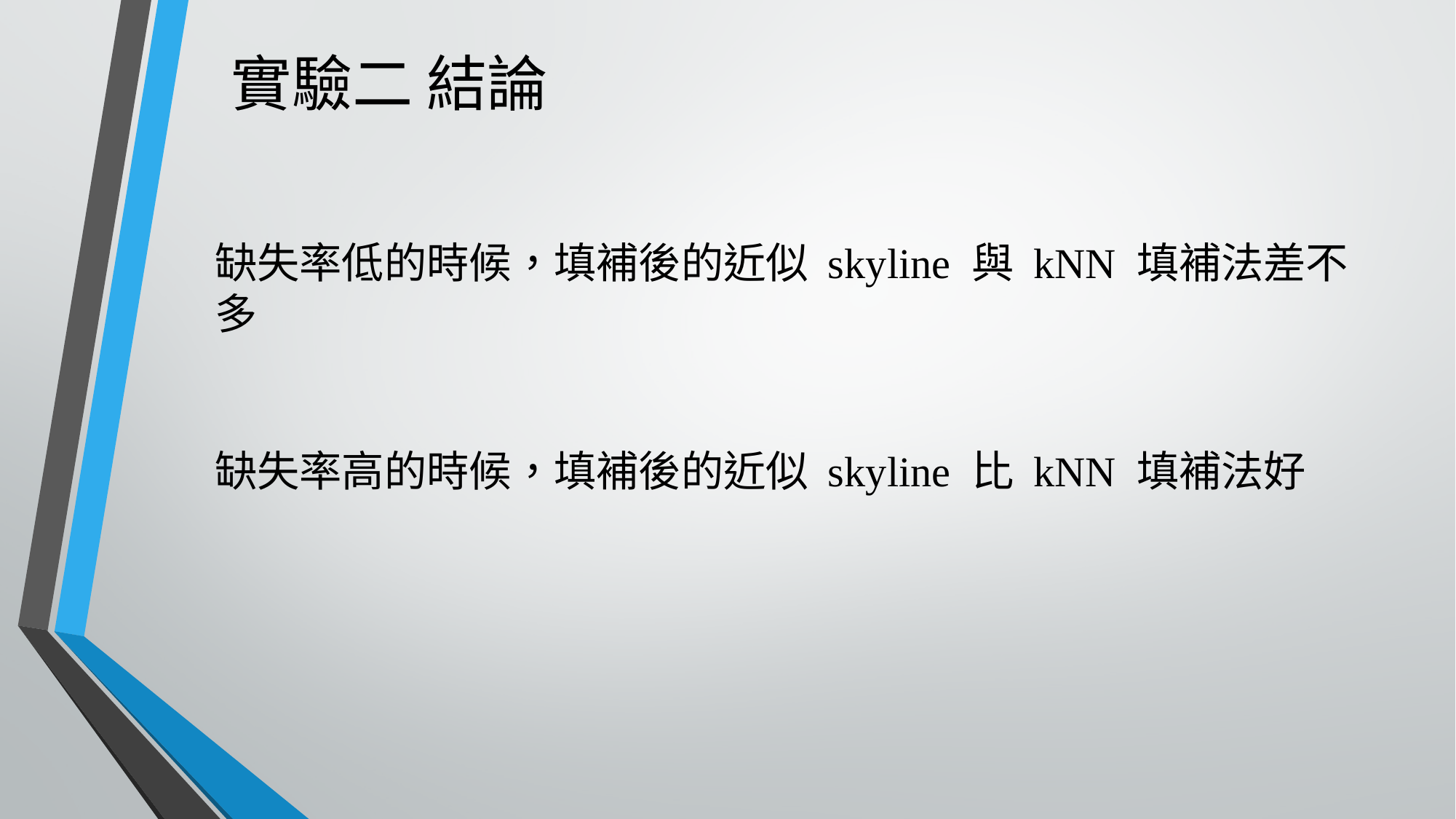

實驗二 結論
缺失率低的時候，填補後的近似 skyline 與 kNN 填補法差不多
缺失率高的時候，填補後的近似 skyline 比 kNN 填補法好